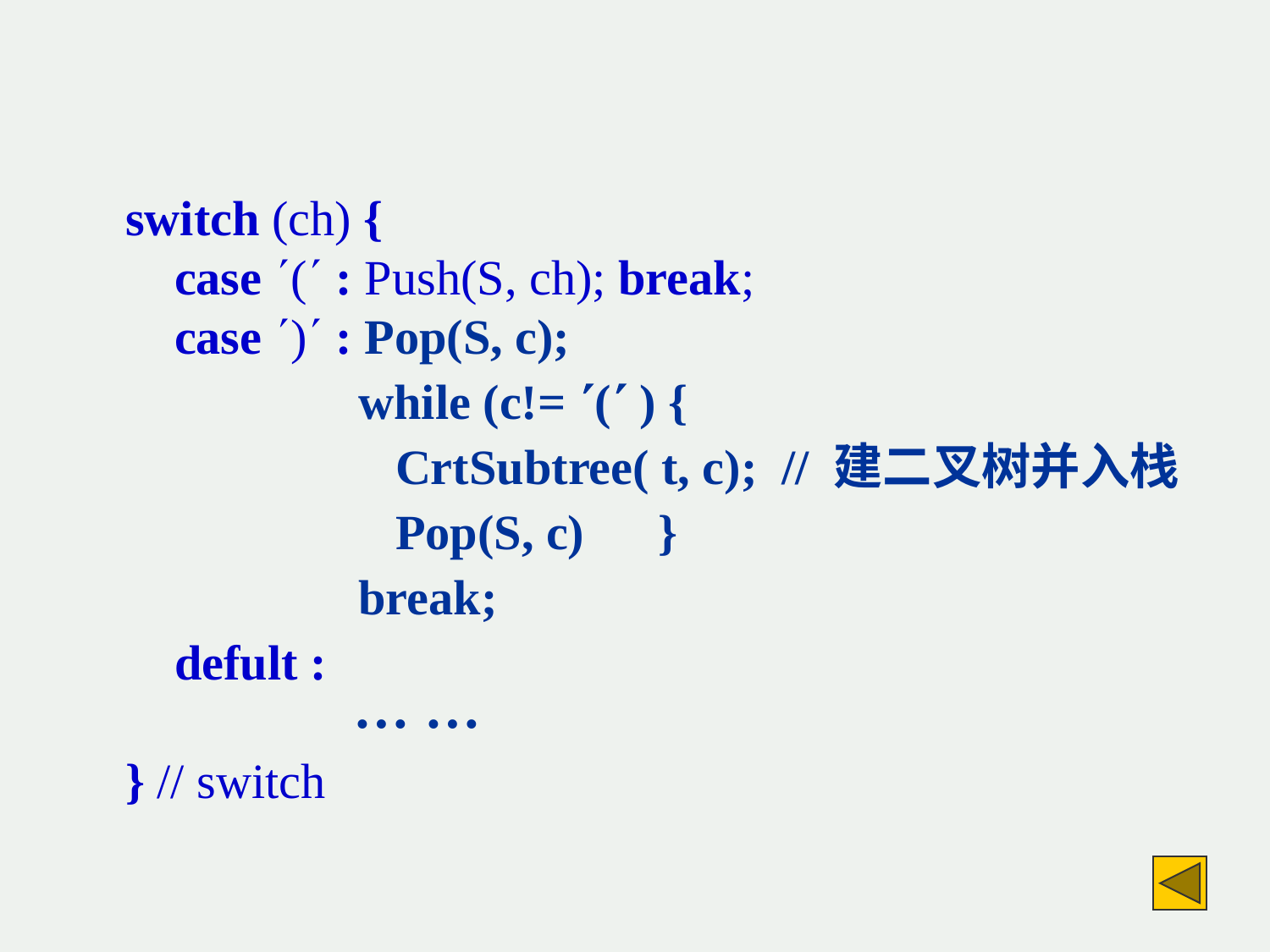

switch (ch) {
    case ′(′ : Push(S, ch); break;
    case ′)′ : Pop(S, c);
                   while (c!= ′(′ ) {
                      CrtSubtree( t, c);  // 建二叉树并入栈
                      Pop(S, c)      }
                   break;
    defult :

} // switch
… …